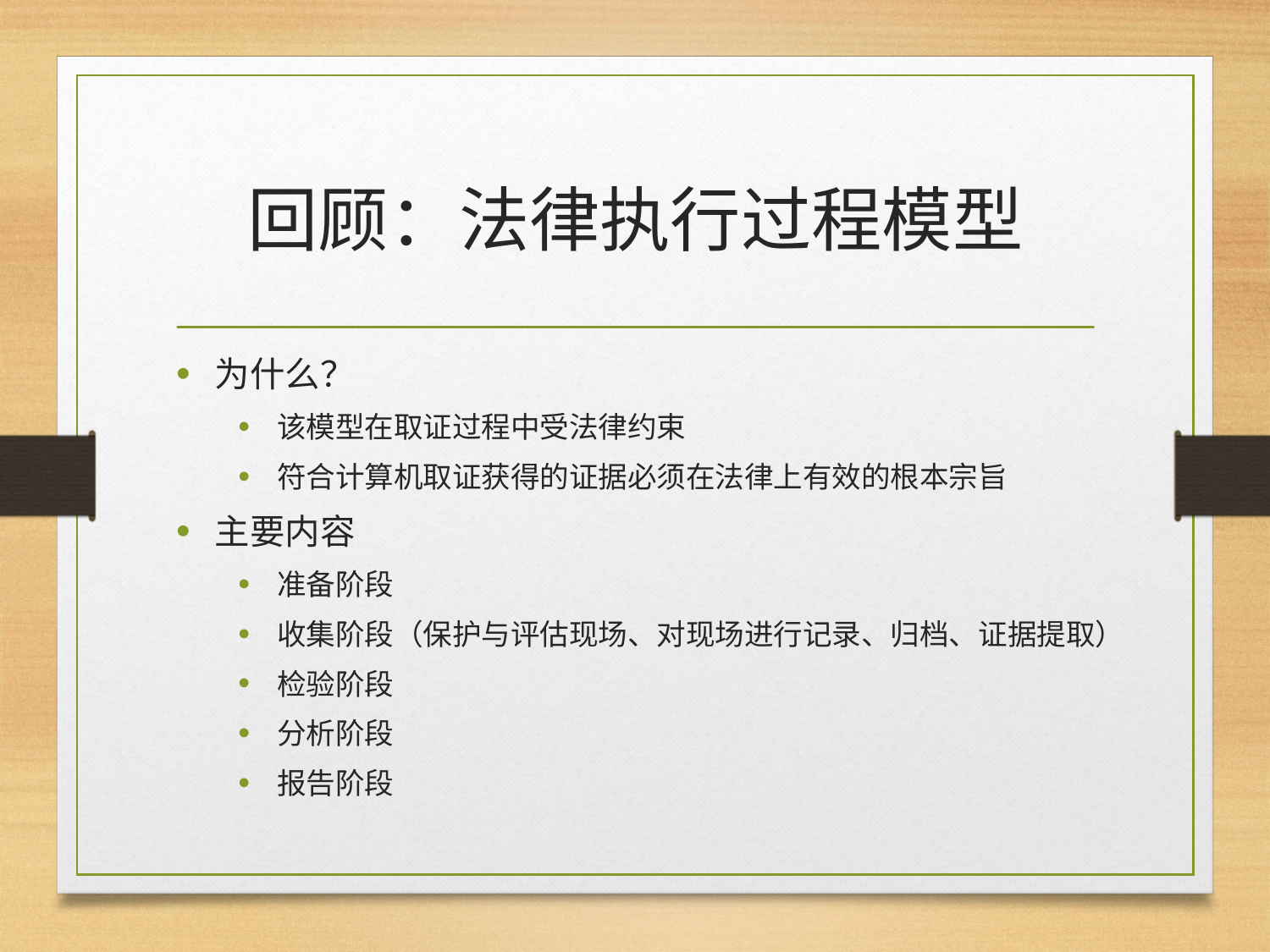

# 回顾：法律执行过程模型
为什么？
该模型在取证过程中受法律约束
符合计算机取证获得的证据必须在法律上有效的根本宗旨
主要内容
准备阶段
收集阶段（保护与评估现场、对现场进行记录、归档、证据提取）
检验阶段
分析阶段
报告阶段